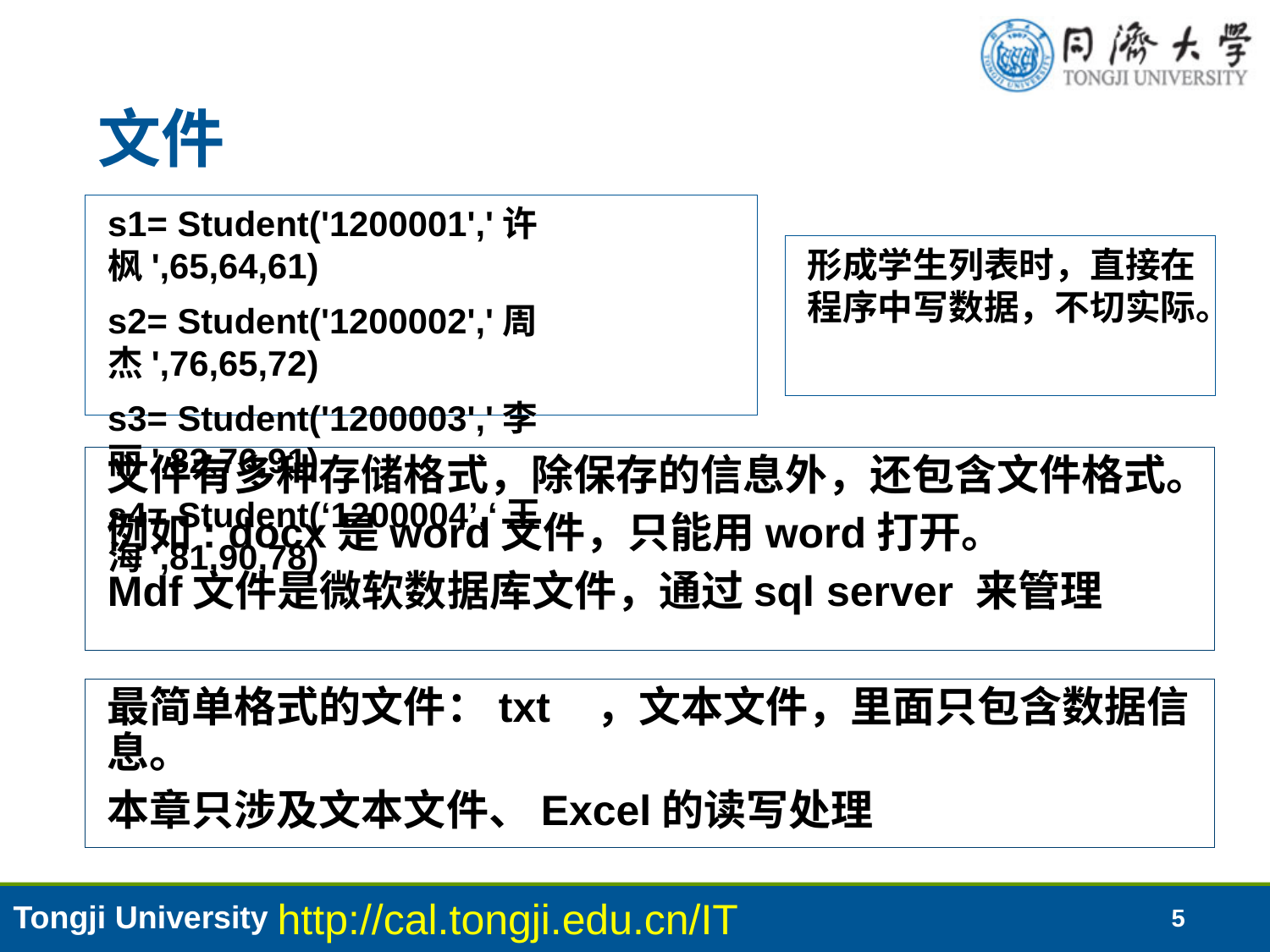

# 文件
s1= Student('1200001','许枫',65,64,61)
s2= Student('1200002','周杰',76,65,72)
s3= Student('1200003','李丽',82,76,91)
s4= Student(‘1200004’,‘王海',81,90,78)
形成学生列表时，直接在程序中写数据，不切实际。
文件有多种存储格式，除保存的信息外，还包含文件格式。
例如: docx是word文件，只能用word打开。
Mdf文件是微软数据库文件，通过sql server 来管理
最简单格式的文件：txt   ，文本文件，里面只包含数据信息。
本章只涉及文本文件、Excel的读写处理